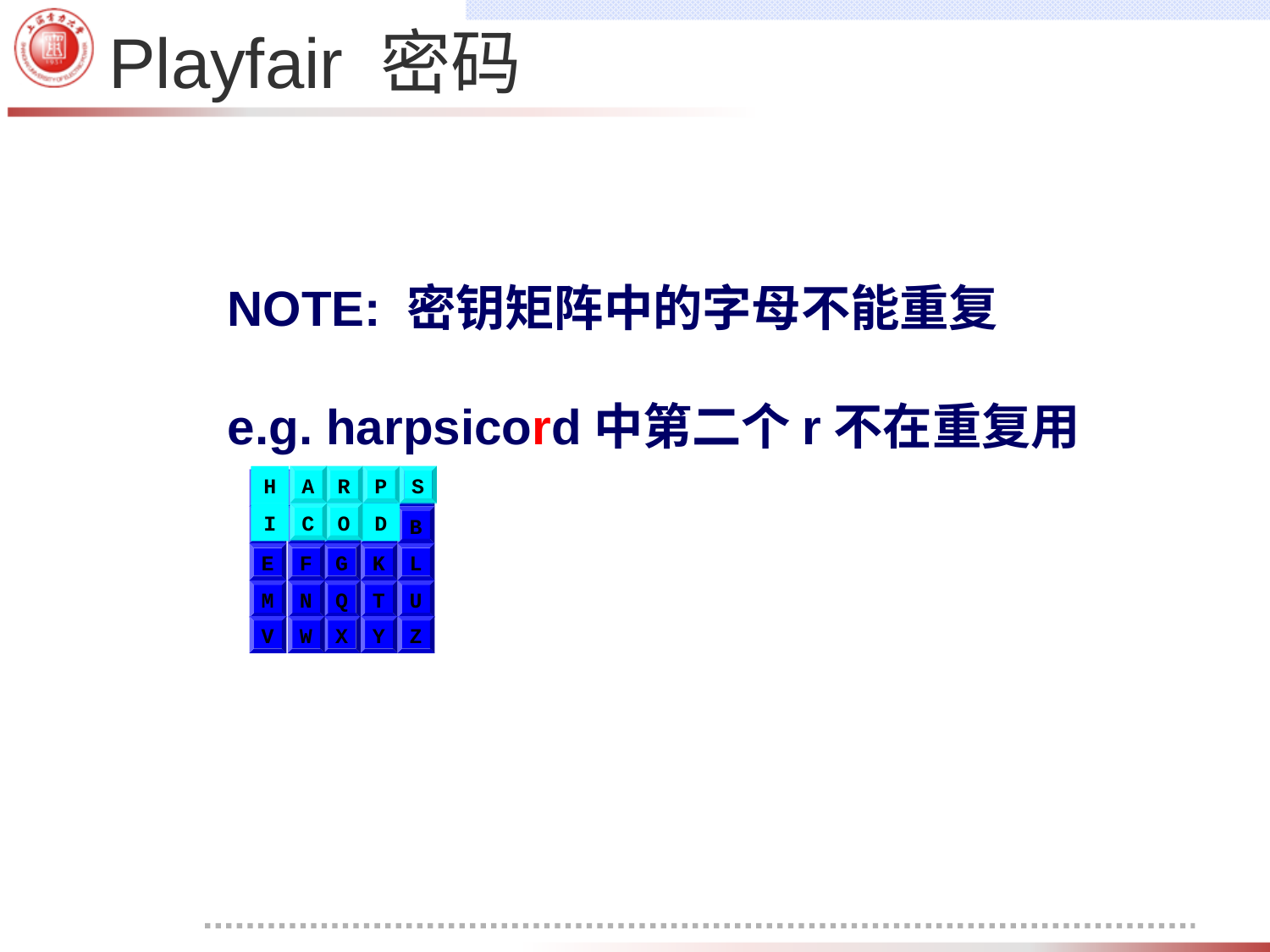

# Playfair 密码
NOTE: 密钥矩阵中的字母不能重复

e.g. harpsicord中第二个r不在重复用

H

A

R

P

S

I

C

O

D

H

A

R

P

S

I

C

O

D

B

E

F

G

K

L

M

N

Q

T

U

V

W

X

Y

Z